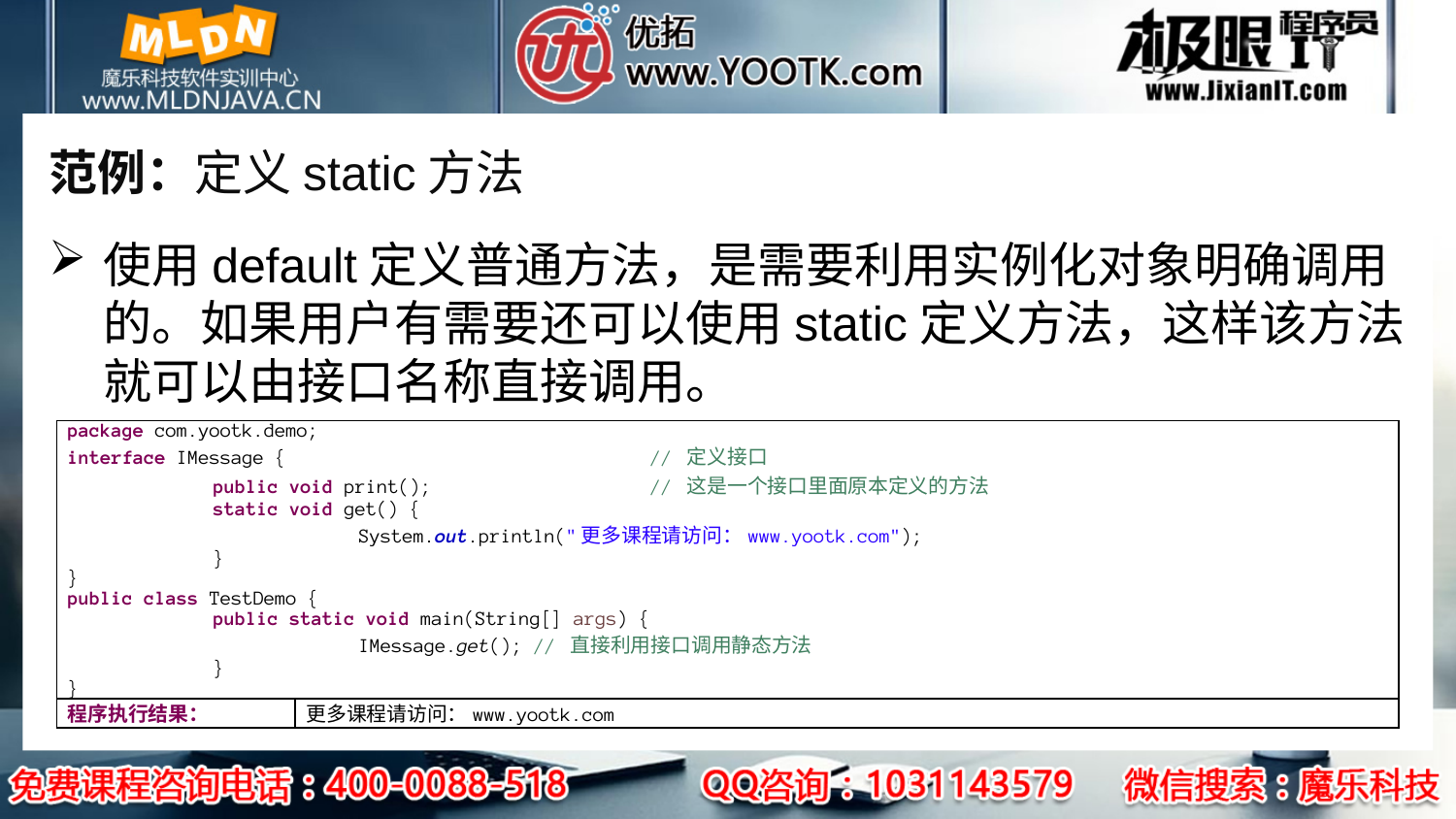

# 范例：定义static方法
使用default定义普通方法，是需要利用实例化对象明确调用的。如果用户有需要还可以使用static定义方法，这样该方法就可以由接口名称直接调用。
| package com.yootk.demo; interface IMessage { // 定义接口 public void print(); // 这是一个接口里面原本定义的方法 static void get() { System.out.println("更多课程请访问：www.yootk.com"); } } public class TestDemo { public static void main(String[] args) { IMessage.get(); // 直接利用接口调用静态方法 } } |  |
| --- | --- |
| 程序执行结果： | 更多课程请访问：www.yootk.com |